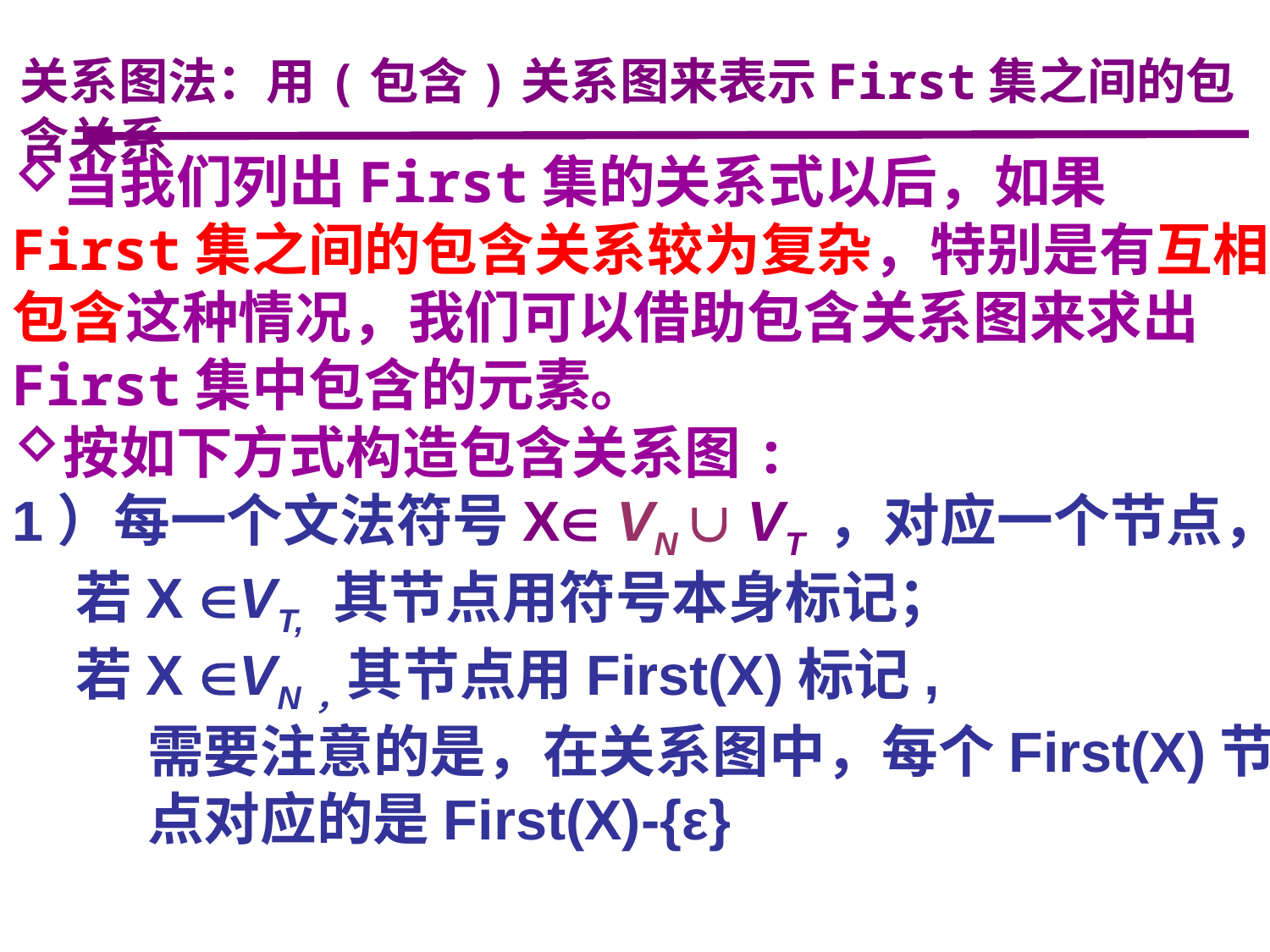

关系图法：用(包含)关系图来表示First集之间的包含关系
当我们列出First集的关系式以后，如果First集之间的包含关系较为复杂，特别是有互相包含这种情况，我们可以借助包含关系图来求出First集中包含的元素。
按如下方式构造包含关系图:
1）每一个文法符号X∈ VN ∪ VT ，对应一个节点，
若X ∈VT, 其节点用符号本身标记；
若X ∈VN，其节点用First(X)标记,
	需要注意的是，在关系图中，每个First(X)节点对应的是First(X)-{ε}